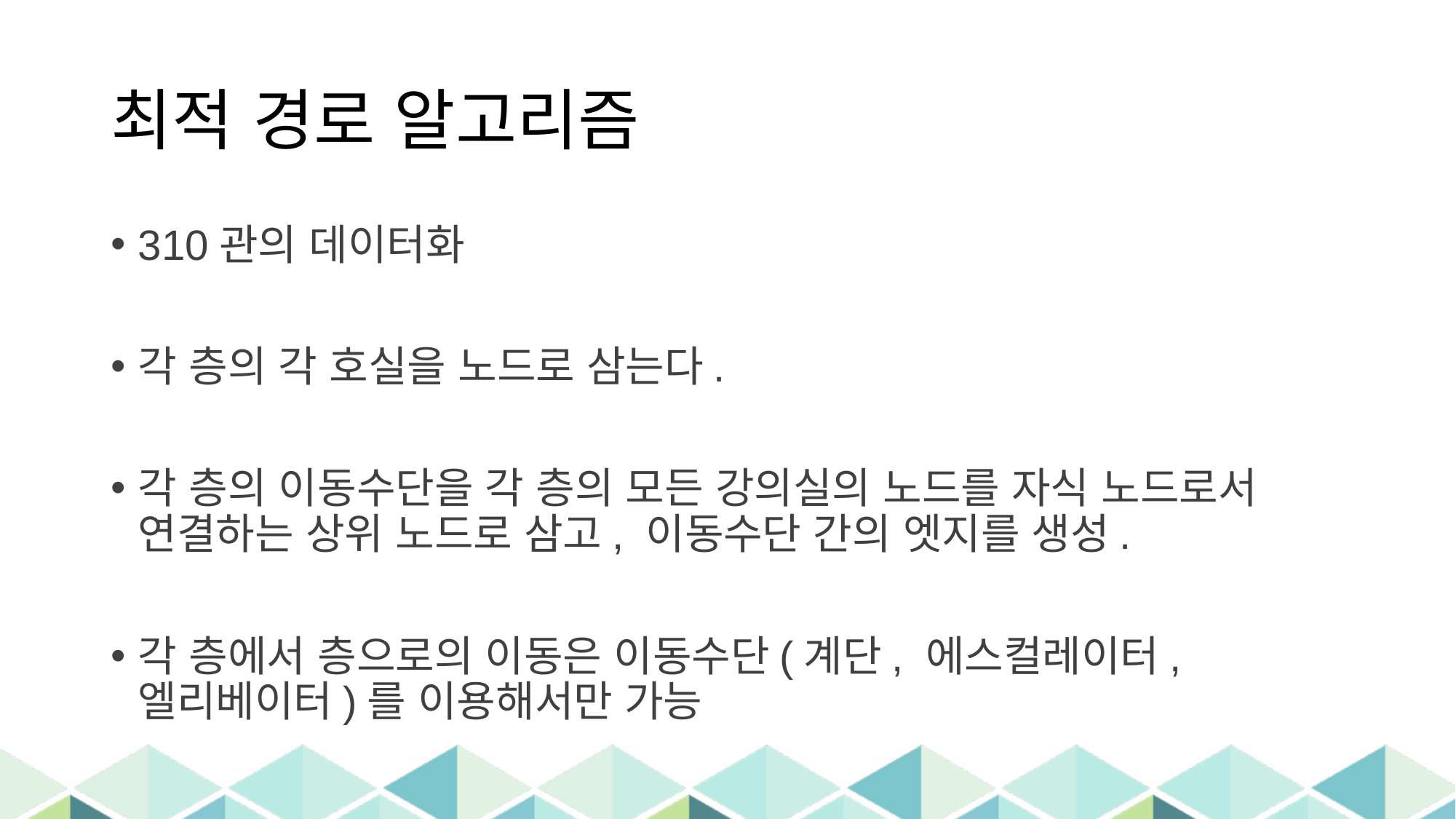

# 최적 경로 알고리즘
310관의 데이터화

각 층의 각 호실을 노드로 삼는다.

각 층의 이동수단을 각 층의 모든 강의실의 노드를 자식 노드로서 연결하는 상위 노드로 삼고, 이동수단 간의 엣지를 생성.

각 층에서 층으로의 이동은 이동수단(계단, 에스컬레이터, 엘리베이터)를 이용해서만 가능